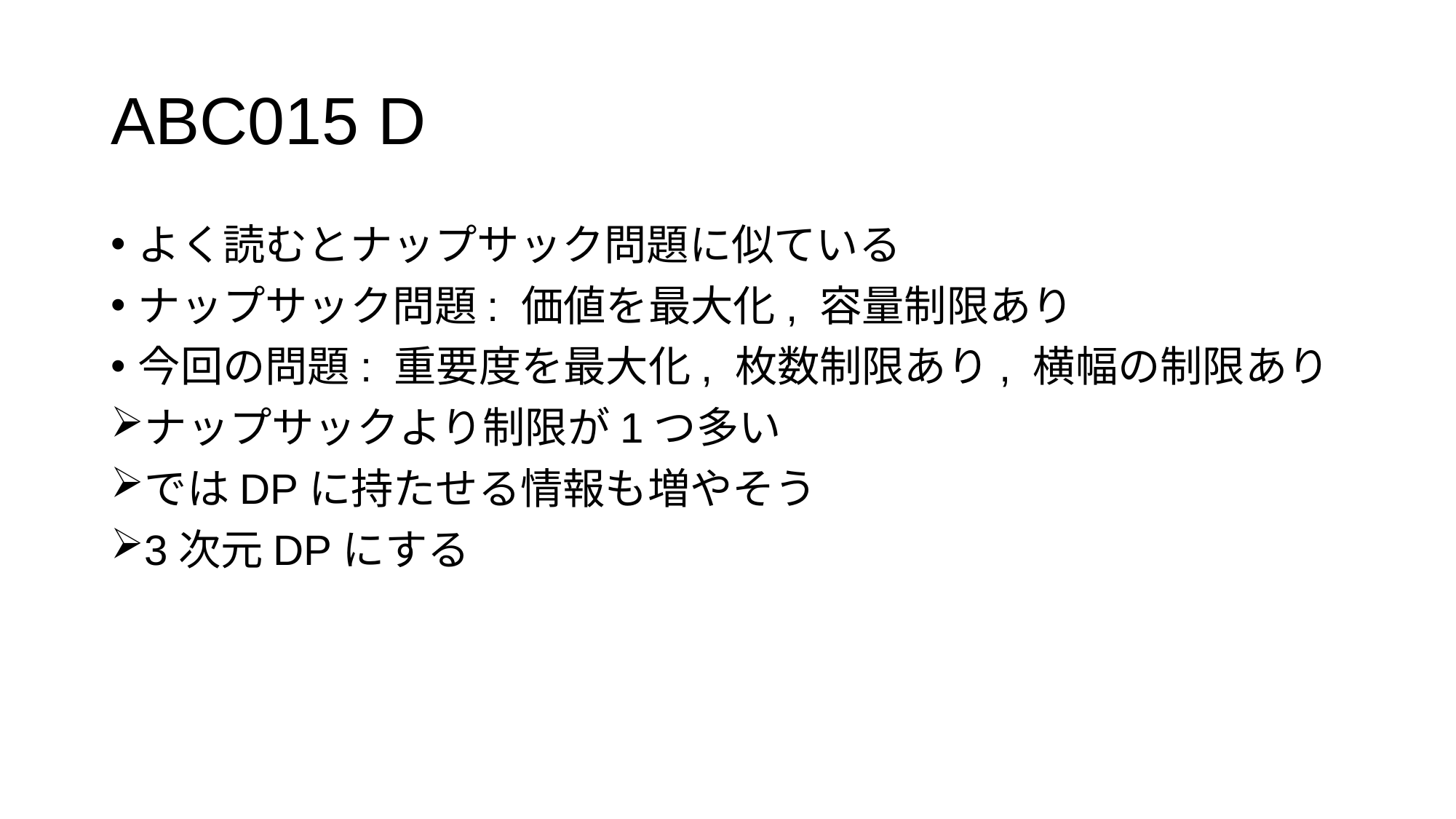

# ABC015 D
よく読むとナップサック問題に似ている
ナップサック問題: 価値を最大化, 容量制限あり
今回の問題: 重要度を最大化, 枚数制限あり, 横幅の制限あり
ナップサックより制限が1つ多い
ではDPに持たせる情報も増やそう
3次元DPにする